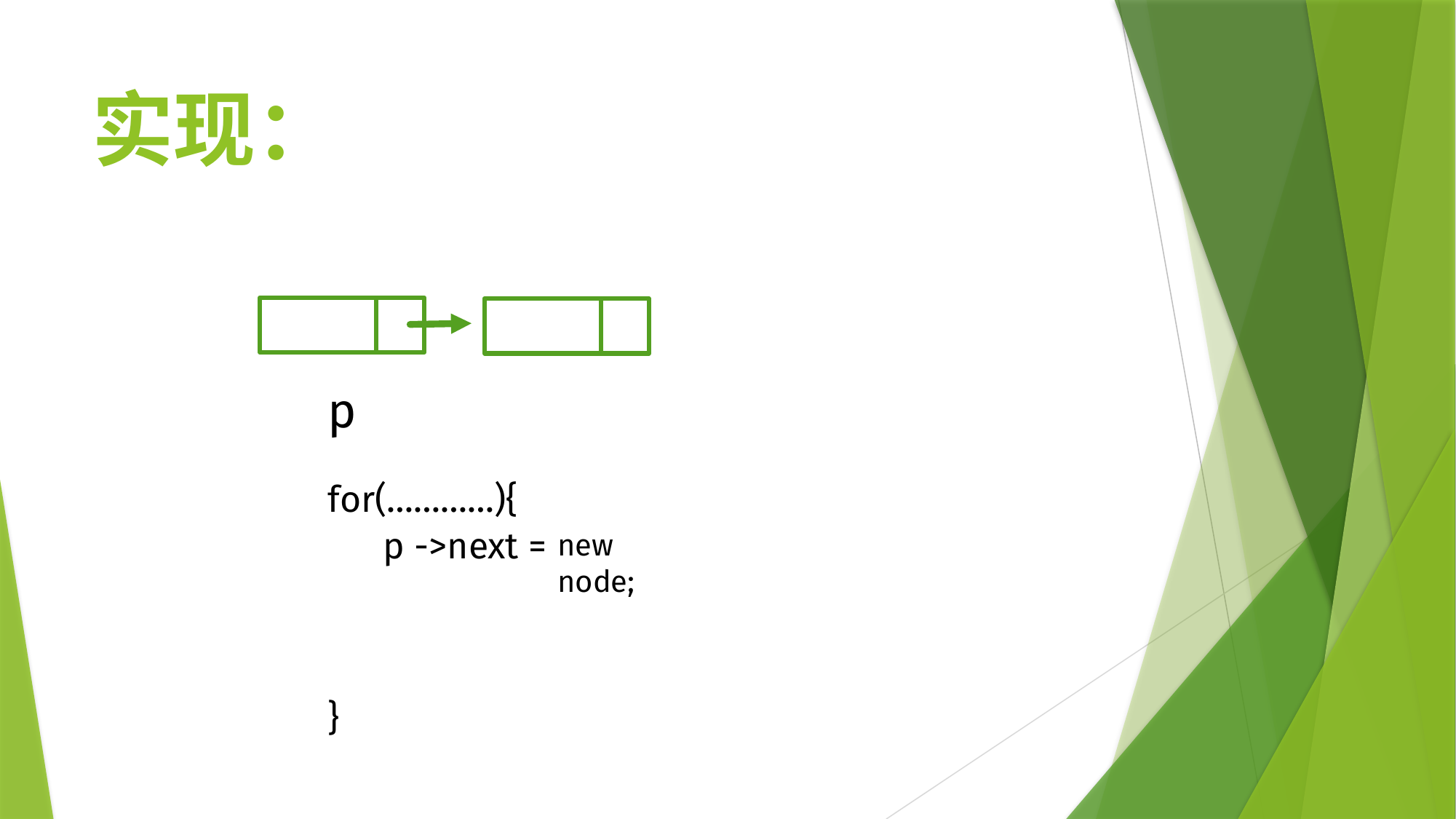

# 实现：

p
for(…………){

}
p ->next =
new node;